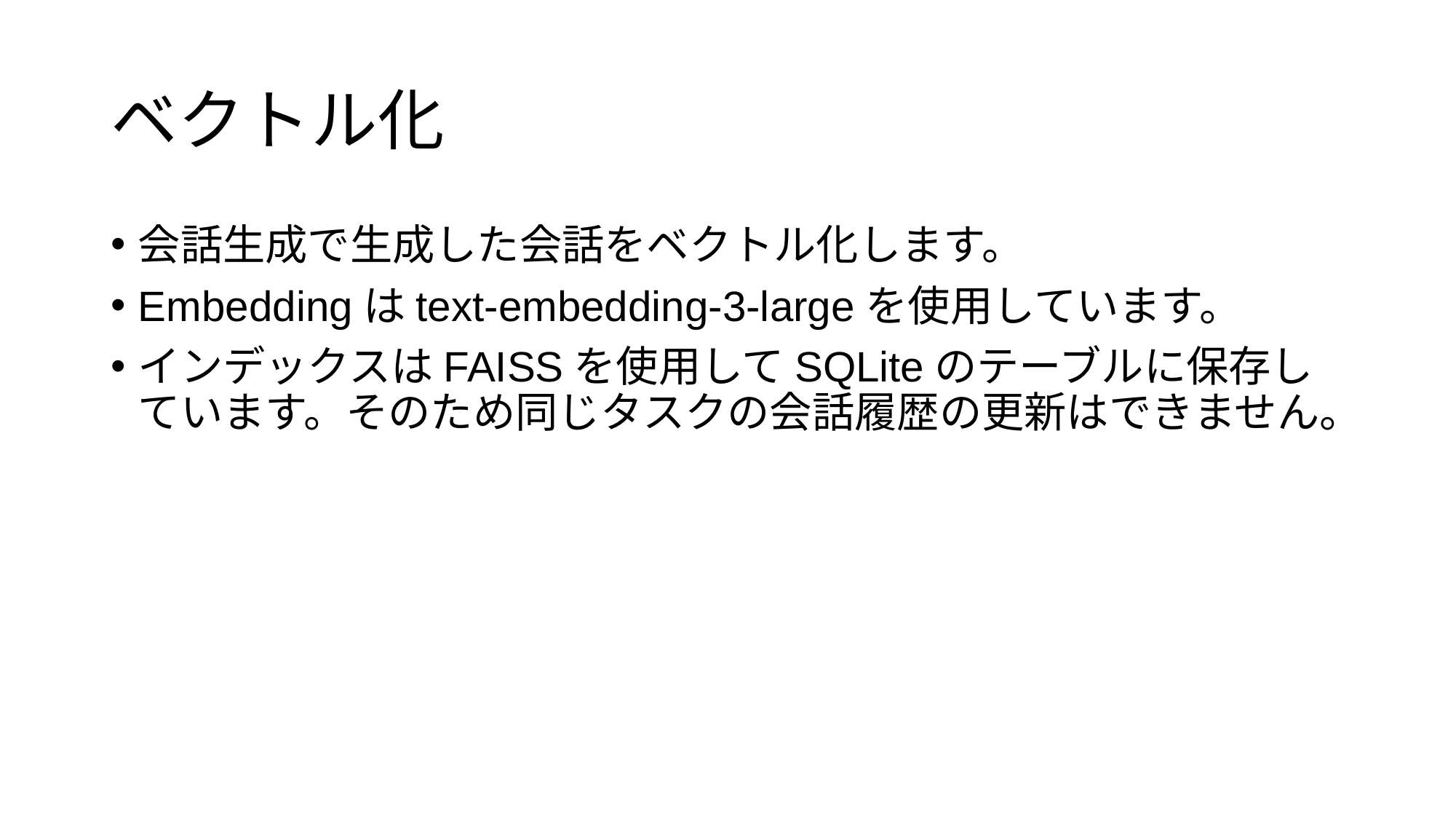

# ベクトル化
会話生成で生成した会話をベクトル化します。
Embeddingはtext-embedding-3-largeを使用しています。
インデックスはFAISSを使用してSQLiteのテーブルに保存しています。そのため同じタスクの会話履歴の更新はできません。